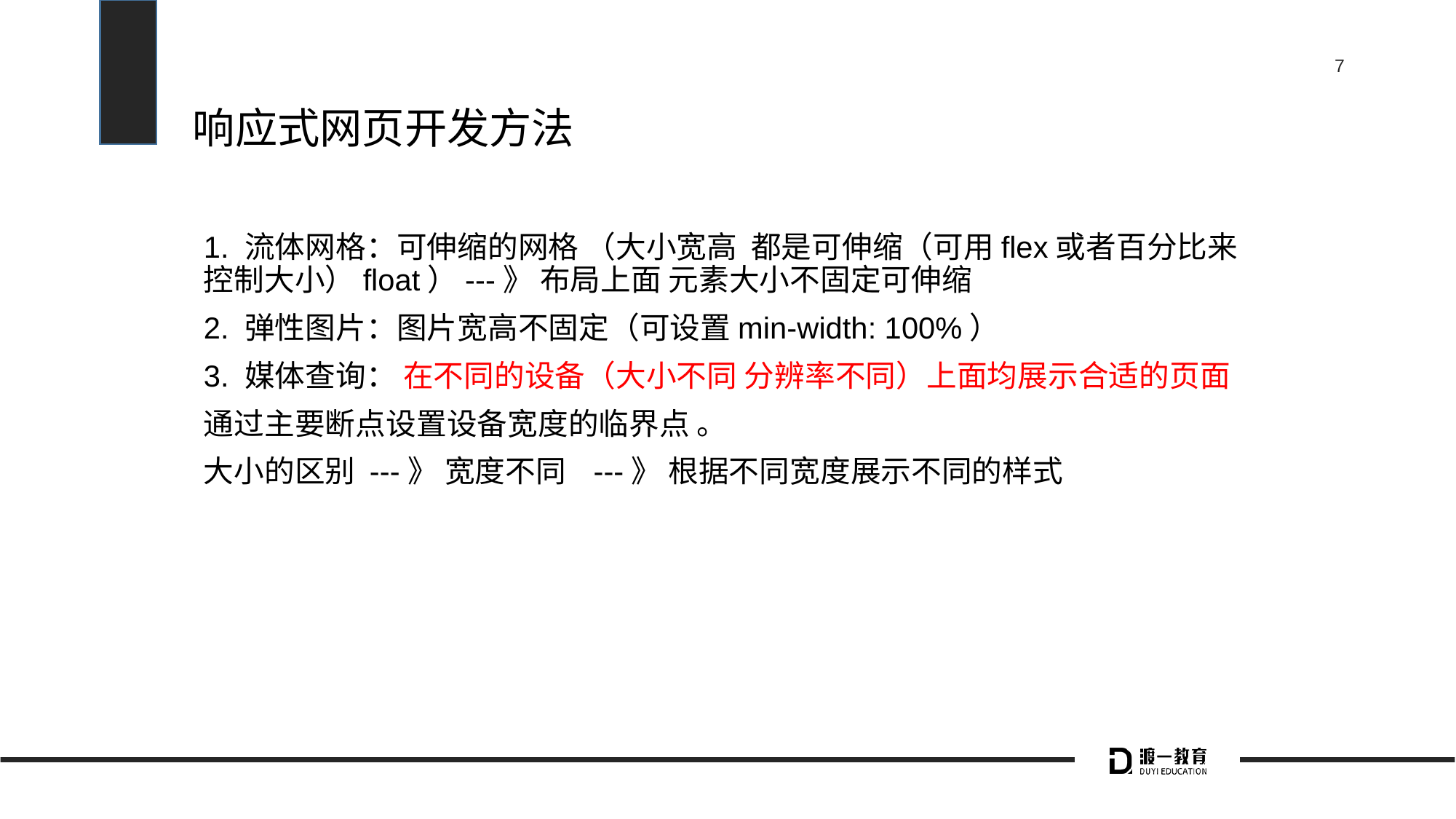

# 响应式网页开发方法
1. 流体网格：可伸缩的网格 （大小宽高  都是可伸缩（可用flex或者百分比来控制大小）float）---》 布局上面 元素大小不固定可伸缩
2. 弹性图片：图片宽高不固定（可设置min-width: 100%）
3. 媒体查询： 在不同的设备（大小不同 分辨率不同）上面均展示合适的页面
通过主要断点设置设备宽度的临界点 。
大小的区别 ---》 宽度不同   ---》 根据不同宽度展示不同的样式